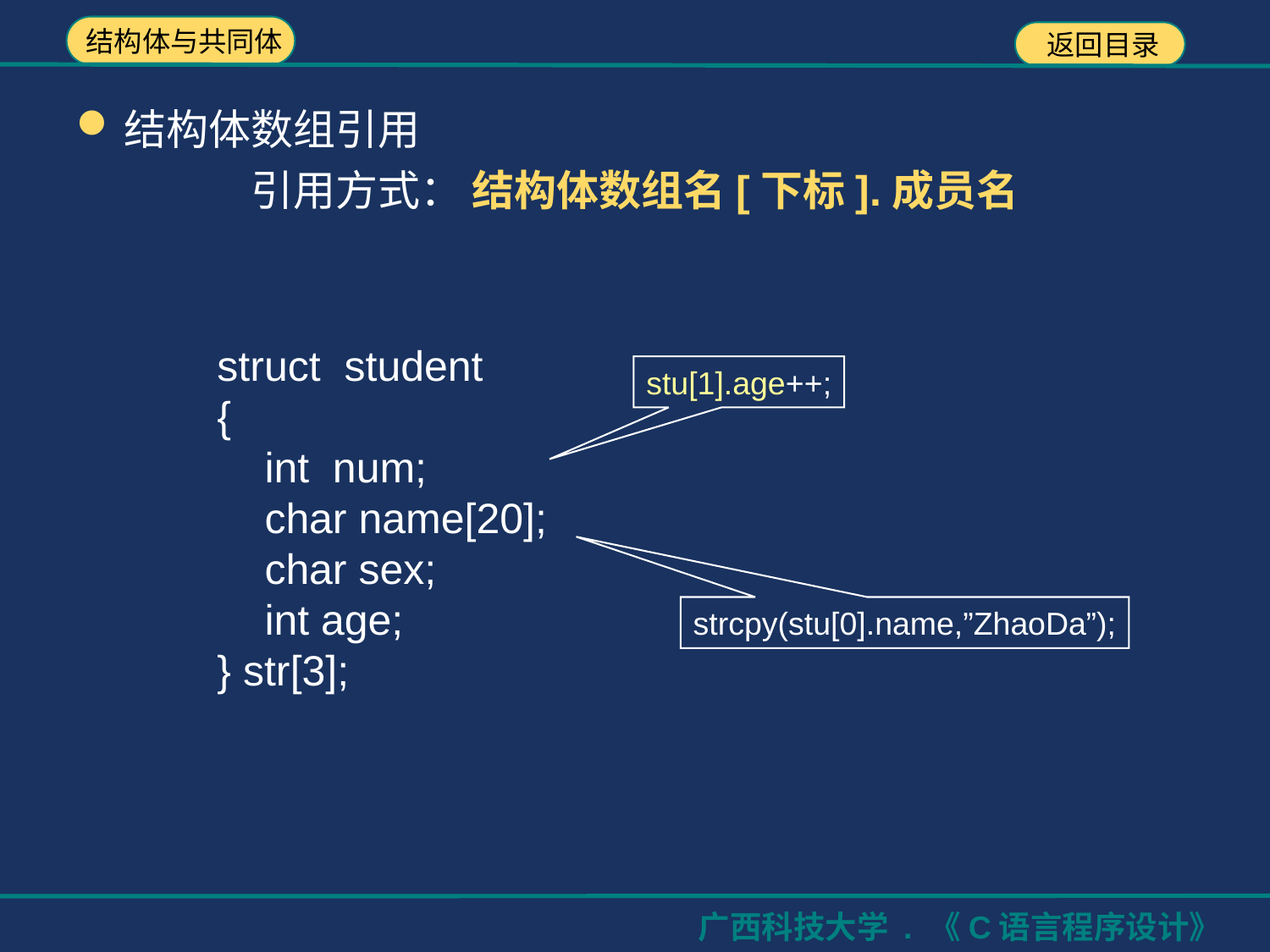

结构体数组引用
引用方式： 结构体数组名[下标].成员名
  struct  student
  {
      int  num;
      char name[20];
      char sex;
      int age;
  } str[3];
stu[1].age++;
strcpy(stu[0].name,”ZhaoDa”);